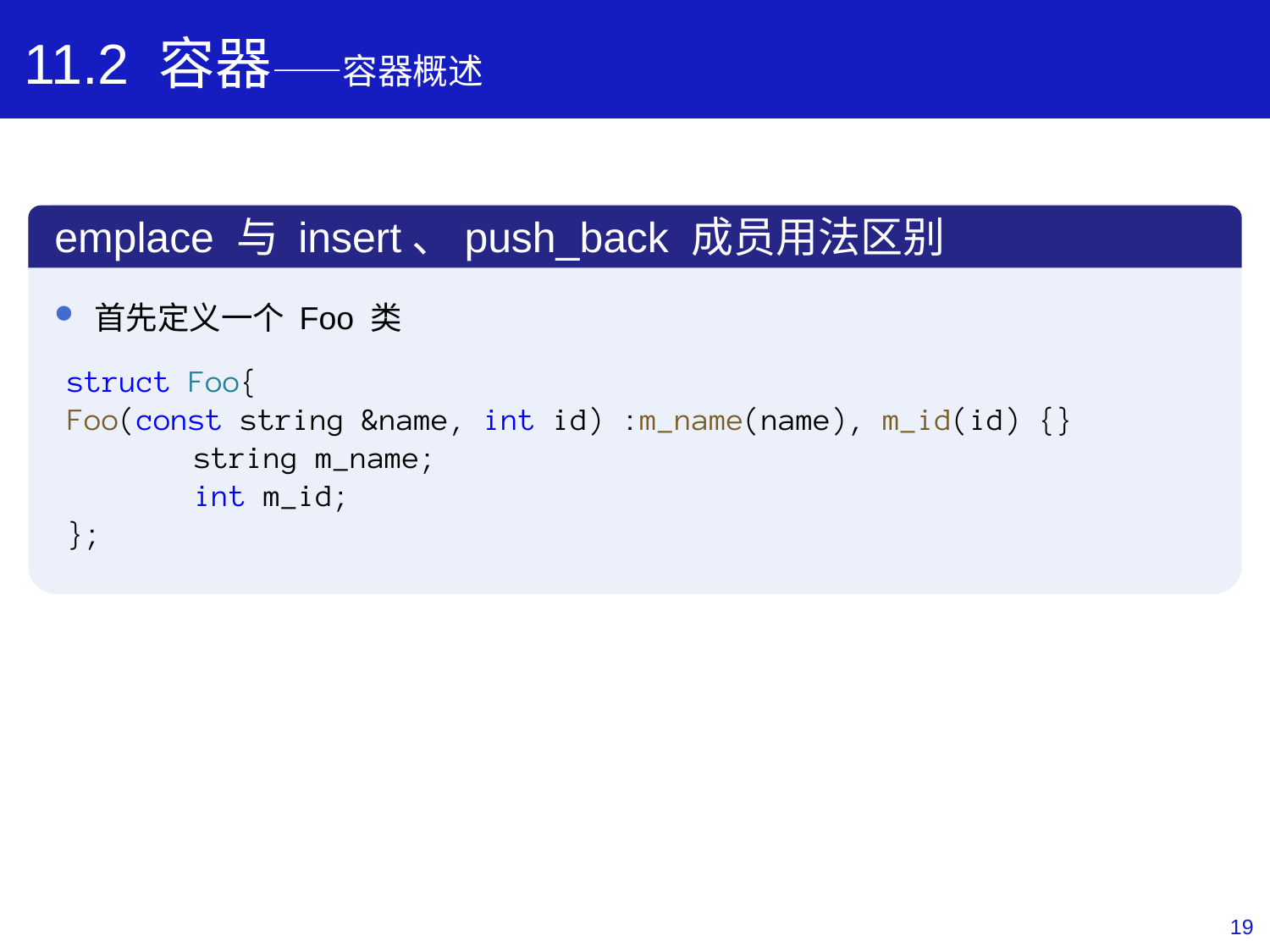

11.2 容器——容器概述

emplace 与 insert、push_back 成员用法区别
首先定义一个 Foo 类
struct Foo{
Foo(const string &name, int id) :m_name(name), m_id(id) {}
	string m_name;
	int m_id;
};
19